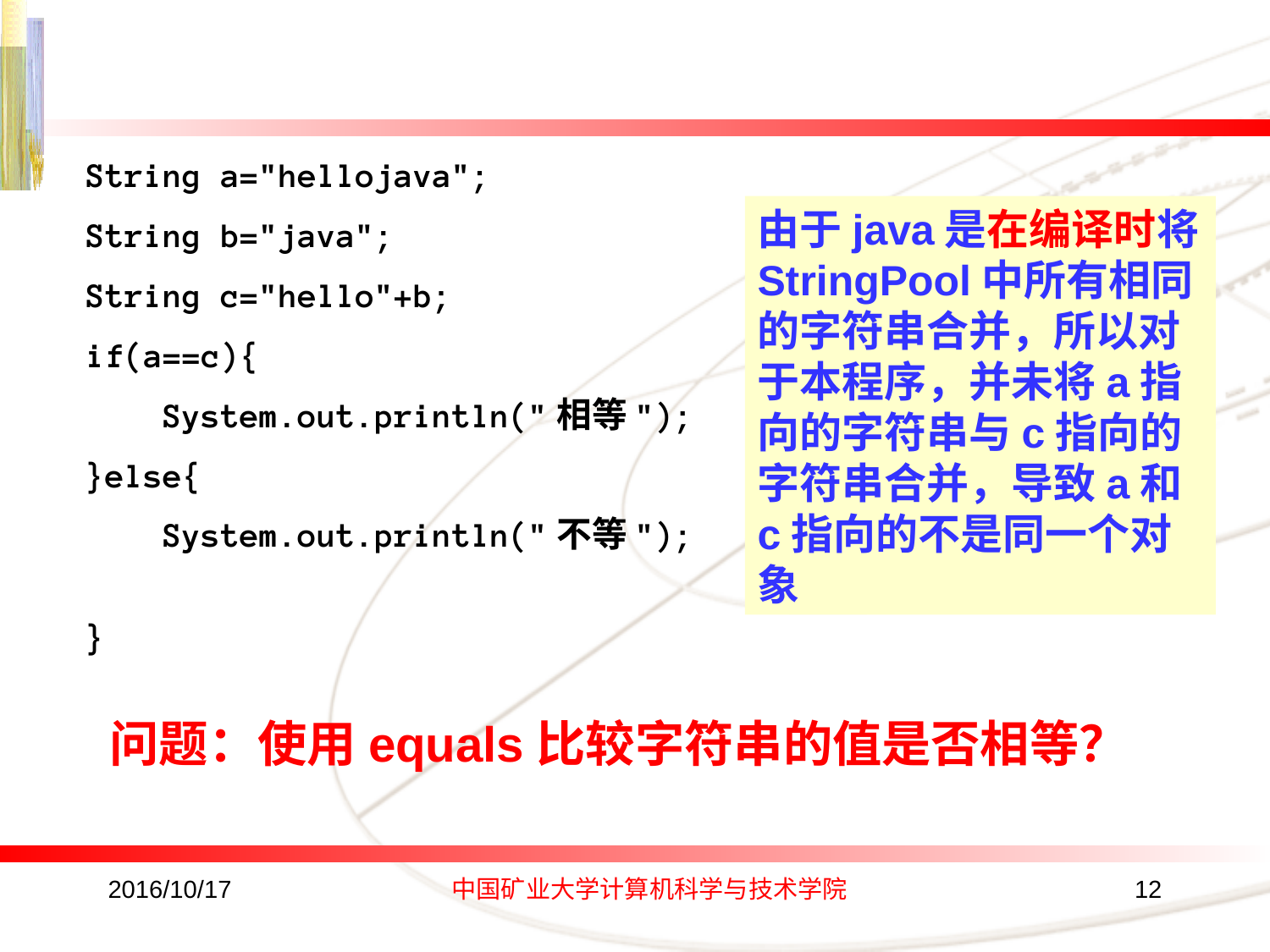

String a="hellojava";
String b="java";
String c="hello"+b;
if(a==c){
    System.out.println("相等");
}else{
    System.out.println("不等");
}
由于java是在编译时将StringPool中所有相同的字符串合并，所以对于本程序，并未将a指向的字符串与c指向的字符串合并，导致a和c指向的不是同一个对象
问题：使用equals比较字符串的值是否相等？
2016/10/17
中国矿业大学计算机科学与技术学院
12